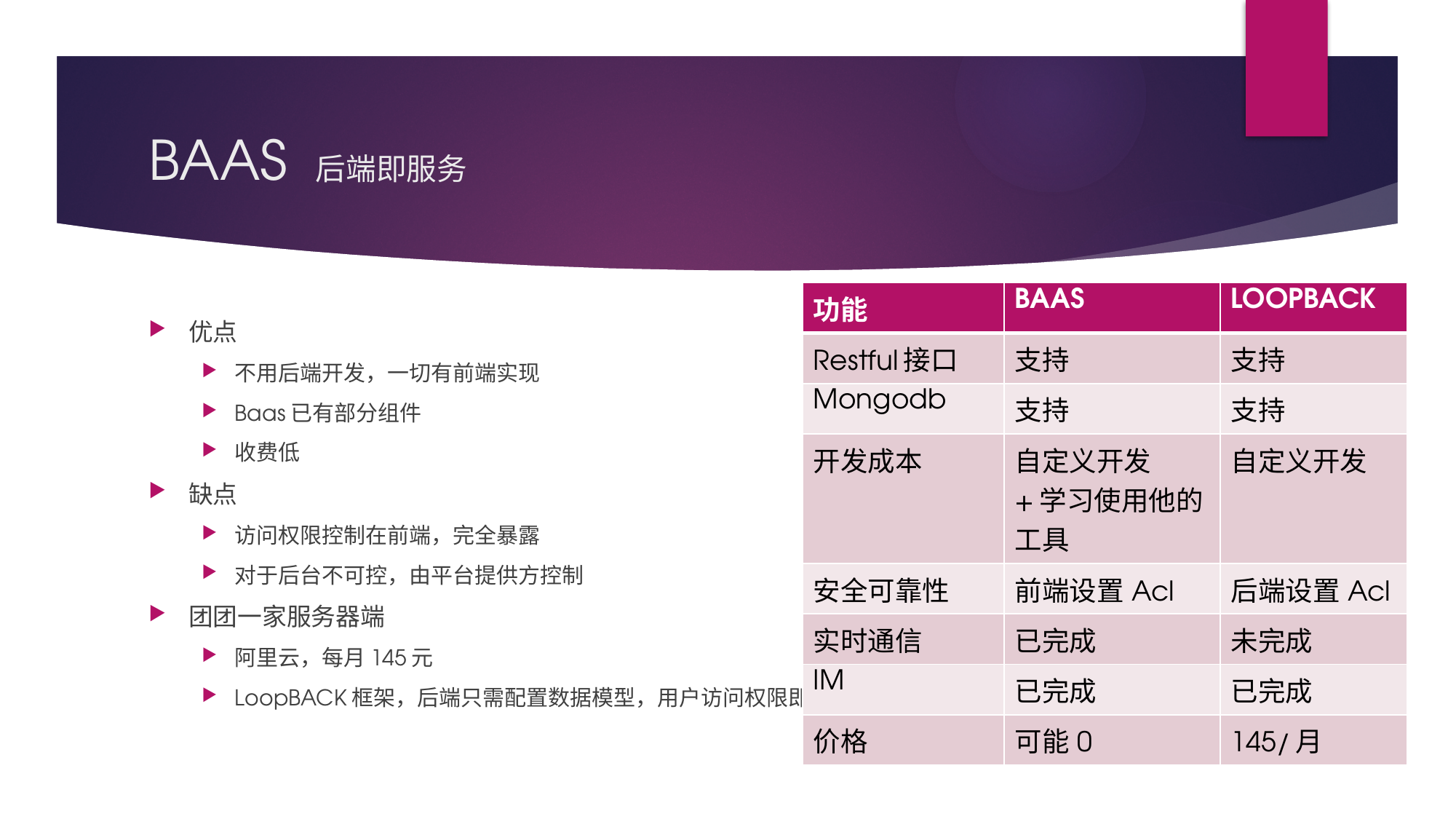

# BAAS 后端即服务
| 功能 | BAAS | LOOPBACK |
| --- | --- | --- |
| Restful接口 | 支持 | 支持 |
| Mongodb | 支持 | 支持 |
| 开发成本 | 自定义开发+学习使用他的工具 | 自定义开发 |
| 安全可靠性 | 前端设置Acl | 后端设置Acl |
| 实时通信 | 已完成 | 未完成 |
| IM | 已完成 | 已完成 |
| 价格 | 可能0 | 145/月 |
优点
不用后端开发，一切有前端实现
Baas已有部分组件
收费低
缺点
访问权限控制在前端，完全暴露
对于后台不可控，由平台提供方控制
团团一家服务器端
阿里云，每月145元
LoopBACK框架，后端只需配置数据模型，用户访问权限即可使用